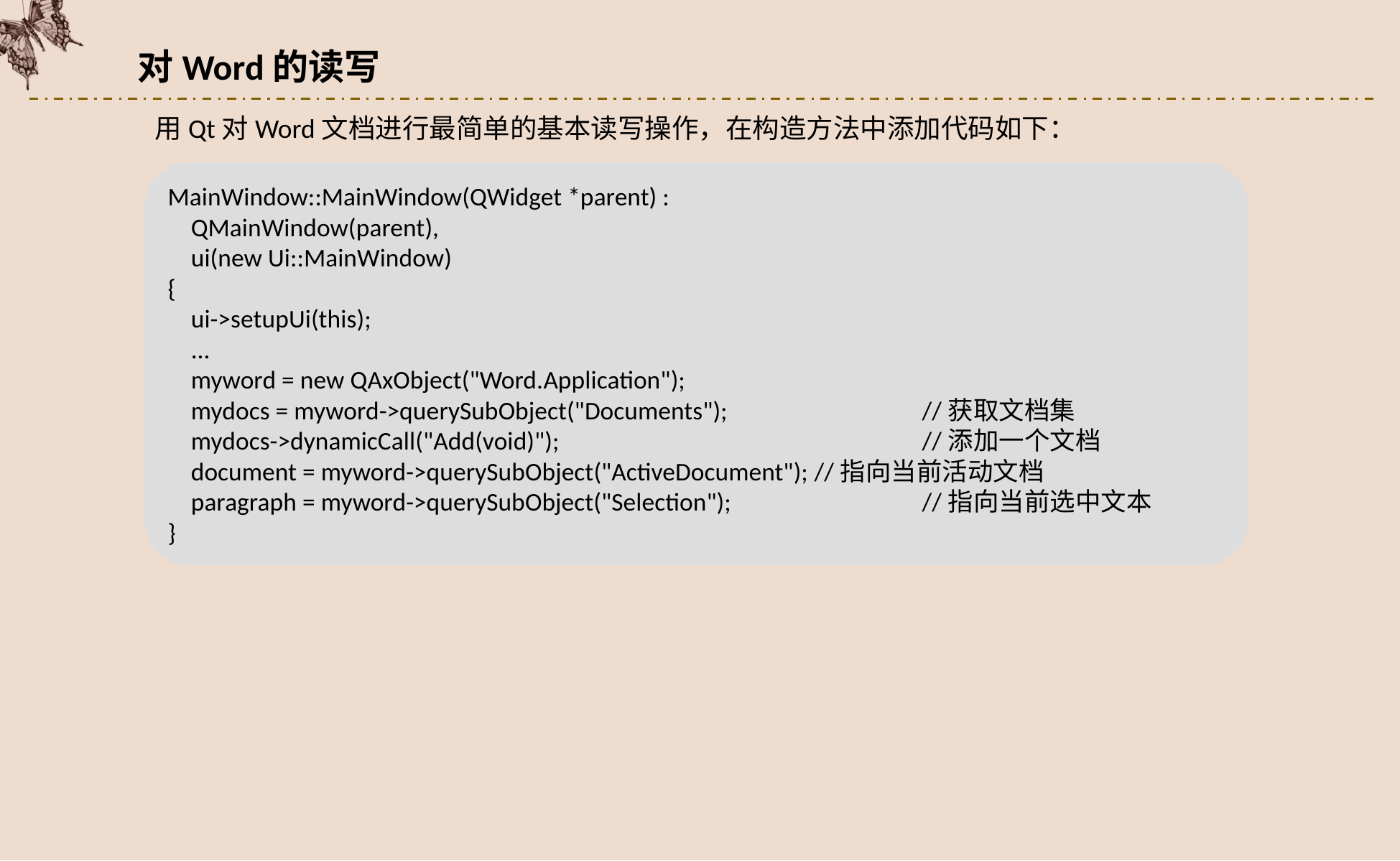

对Word的读写
用Qt对Word文档进行最简单的基本读写操作，在构造方法中添加代码如下：
MainWindow::MainWindow(QWidget *parent) :
    QMainWindow(parent),
    ui(new Ui::MainWindow)
{
    ui->setupUi(this);
    ...
    myword = new QAxObject("Word.Application");
    mydocs = myword->querySubObject("Documents");		//获取文档集
    mydocs->dynamicCall("Add(void)");				//添加一个文档
    document = myword->querySubObject("ActiveDocument");	//指向当前活动文档
    paragraph = myword->querySubObject("Selection");		//指向当前选中文本
}